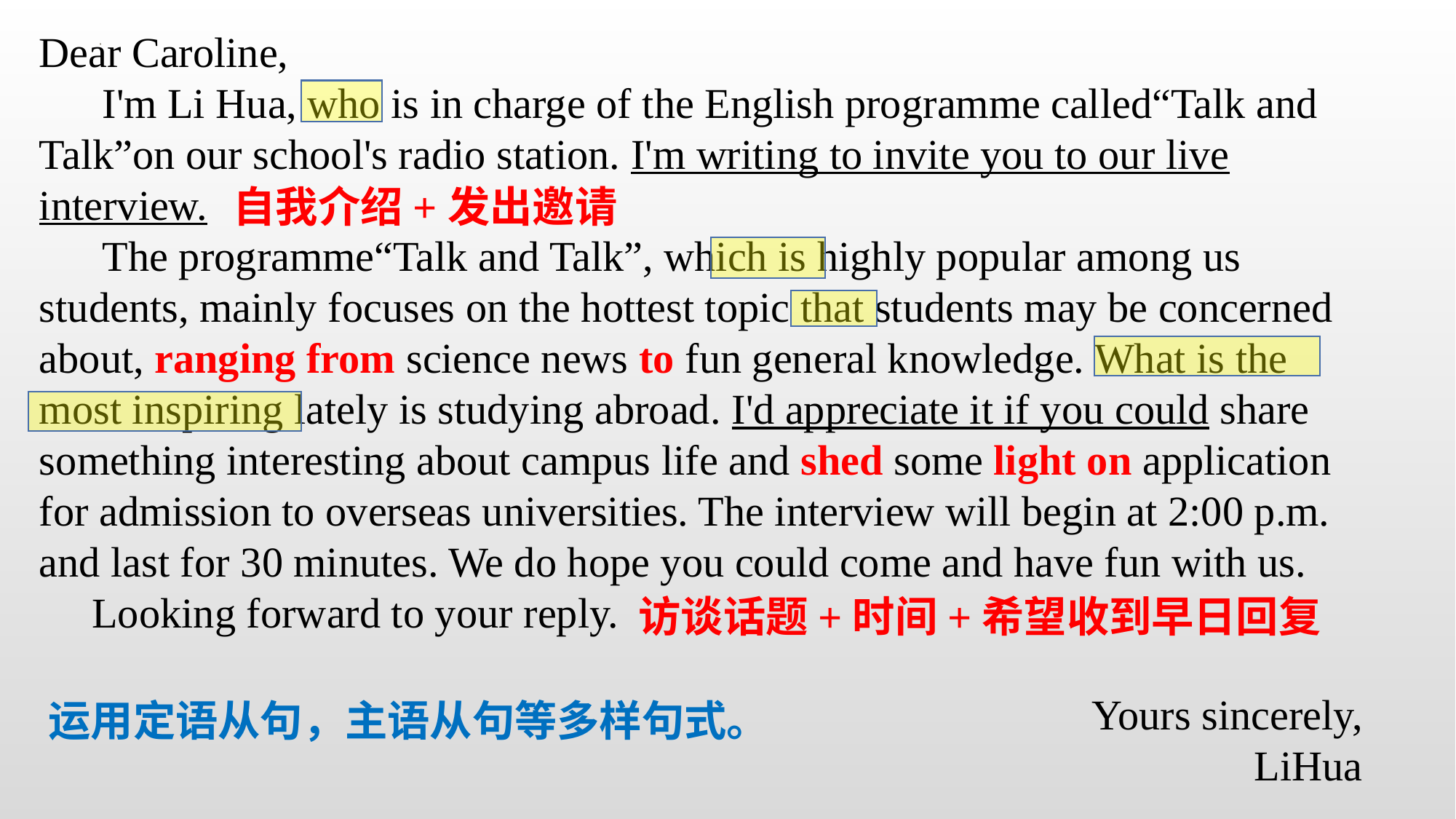

Dear Caroline,
      I'm Li Hua, who is in charge of the English programme called“Talk and Talk”on our school's radio station. I'm writing to invite you to our live interview.
      The programme“Talk and Talk”, which is highly popular among us students, mainly focuses on the hottest topic that students may be concerned about, ranging from science news to fun general knowledge. What is the most inspiring lately is studying abroad. I'd appreciate it if you could share something interesting about campus life and shed some light on application for admission to overseas universities. The interview will begin at 2:00 p.m. and last for 30 minutes. We do hope you could come and have fun with us.
     Looking forward to your reply.

Yours sincerely,
LiHua

自我介绍+发出邀请

访谈话题+时间+希望收到早日回复
运用定语从句，主语从句等多样句式。